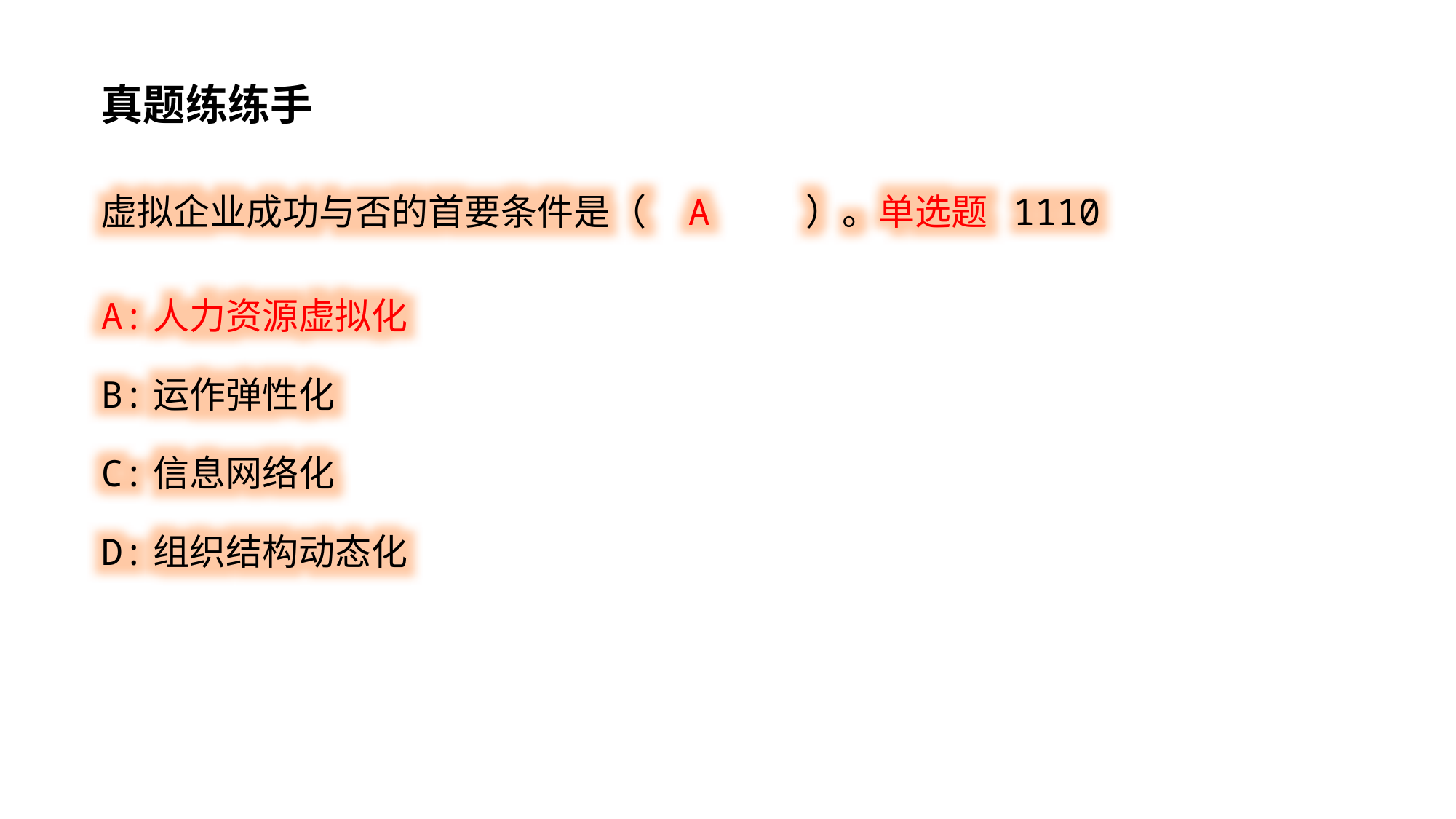

真题练练手
虚拟企业成功与否的首要条件是（    A    ）。单选题  1110

A:人力资源虚拟化

B:运作弹性化

C:信息网络化

D:组织结构动态化